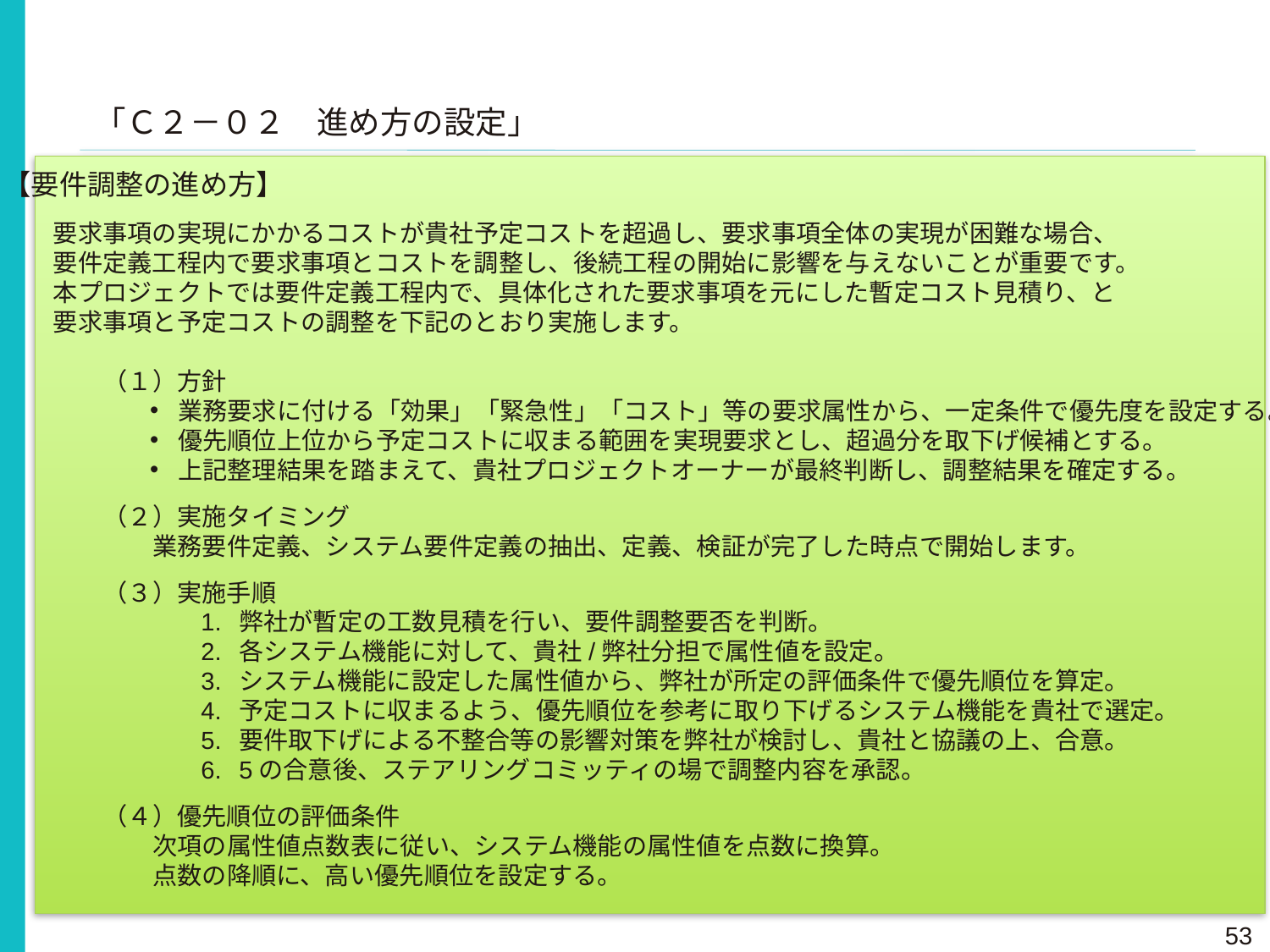

「Ｃ２－０２　進め方の設定」

【要件調整の進め方】

要求事項の実現にかかるコストが貴社予定コストを超過し、要求事項全体の実現が困難な場合、
要件定義工程内で要求事項とコストを調整し、後続工程の開始に影響を与えないことが重要です。
本プロジェクトでは要件定義工程内で、具体化された要求事項を元にした暫定コスト見積り、と
要求事項と予定コストの調整を下記のとおり実施します。

（１）方針
業務要求に付ける「効果」「緊急性」「コスト」等の要求属性から、一定条件で優先度を設定する。
優先順位上位から予定コストに収まる範囲を実現要求とし、超過分を取下げ候補とする。
上記整理結果を踏まえて、貴社プロジェクトオーナーが最終判断し、調整結果を確定する。

（２）実施タイミング
業務要件定義、システム要件定義の抽出、定義、検証が完了した時点で開始します。

（３）実施手順
弊社が暫定の工数見積を行い、要件調整要否を判断。
各システム機能に対して、貴社/弊社分担で属性値を設定。
システム機能に設定した属性値から、弊社が所定の評価条件で優先順位を算定。
予定コストに収まるよう、優先順位を参考に取り下げるシステム機能を貴社で選定。
要件取下げによる不整合等の影響対策を弊社が検討し、貴社と協議の上、合意。
5の合意後、ステアリングコミッティの場で調整内容を承認。

（４）優先順位の評価条件
次項の属性値点数表に従い、システム機能の属性値を点数に換算。
点数の降順に、高い優先順位を設定する。
53